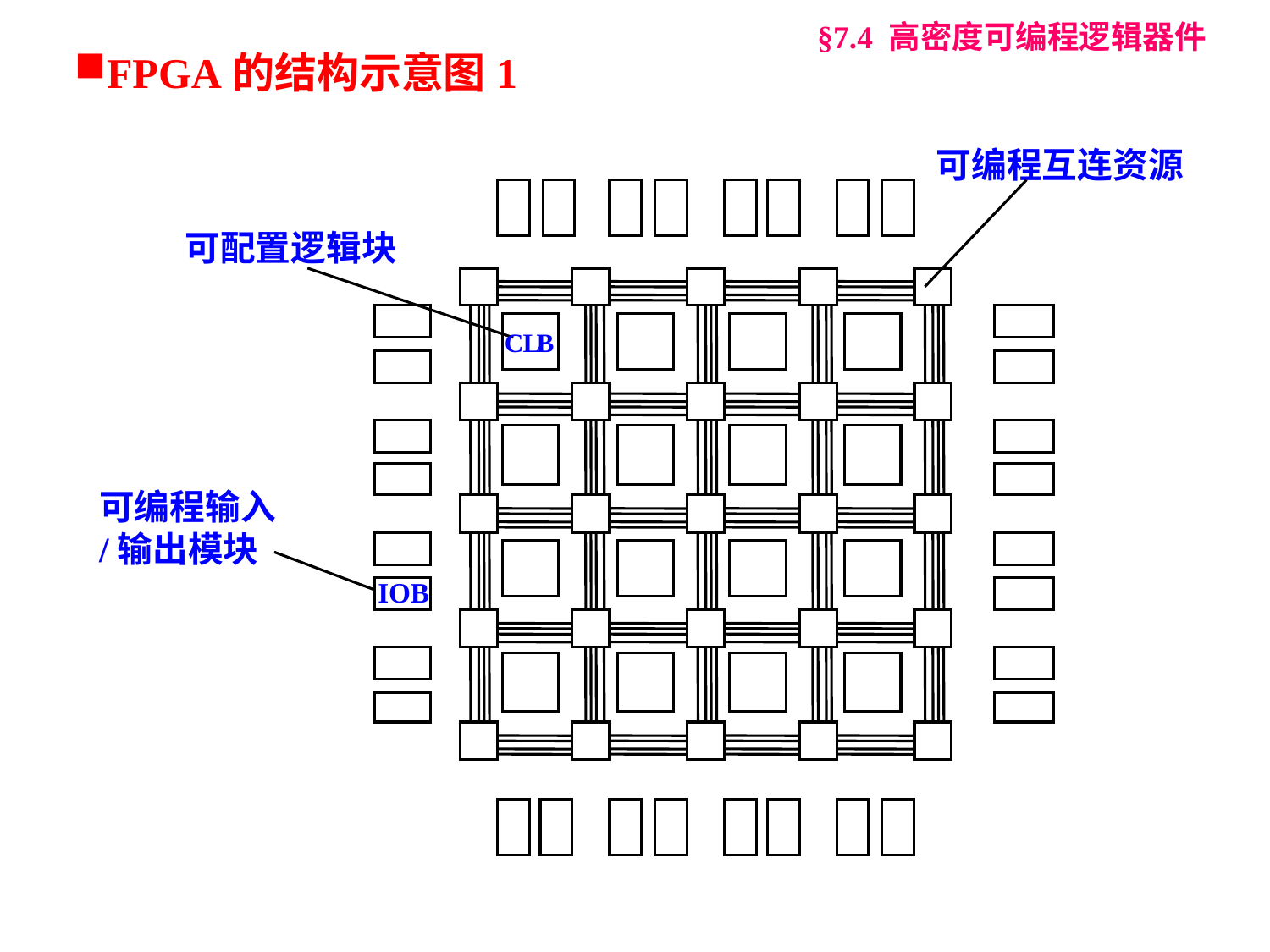

§7.4 高密度可编程逻辑器件
FPGA的结构示意图1
可编程互连资源

可配置逻辑块

C
L
B

可编程输入/输出模块

IOB